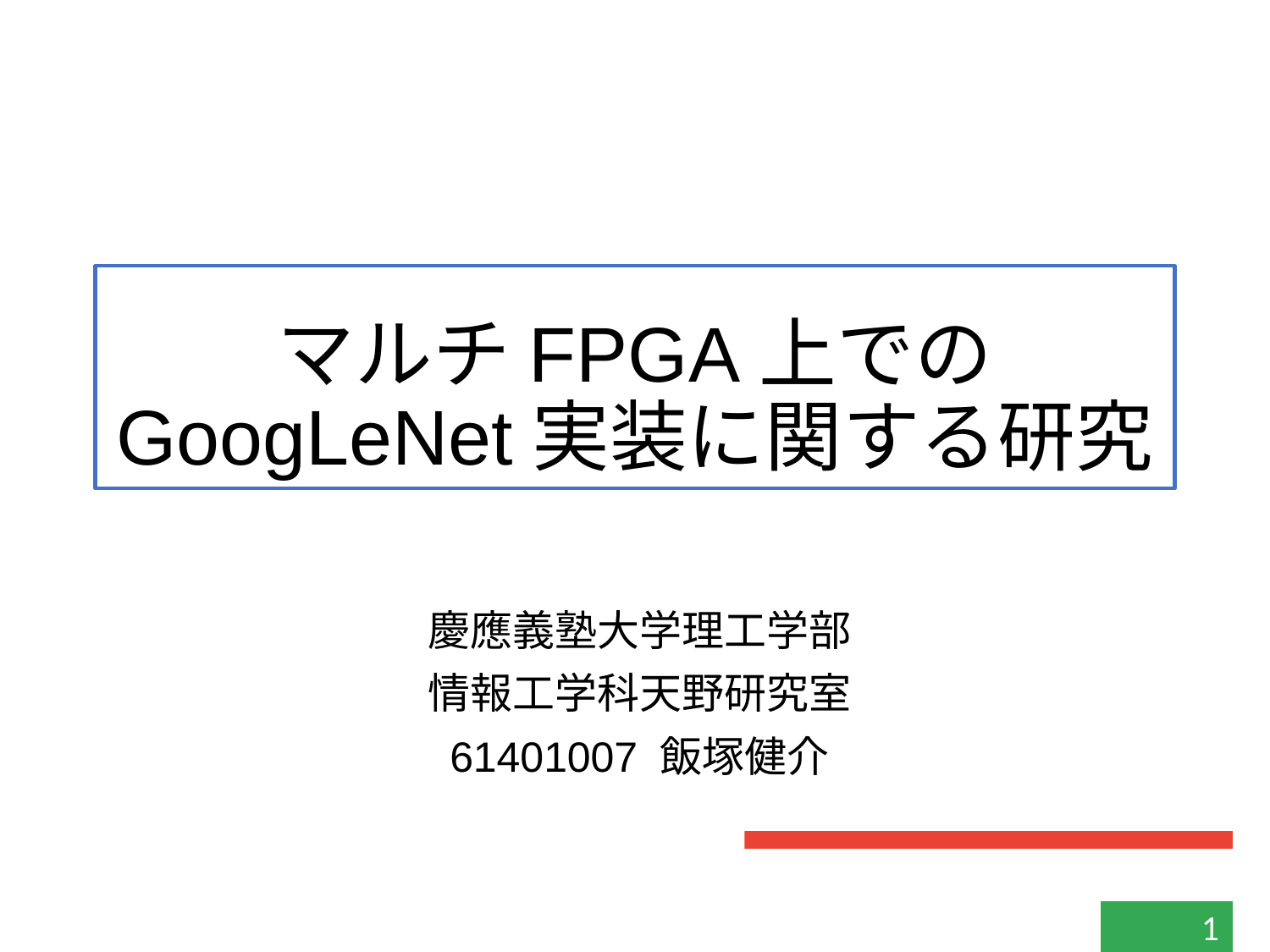

# マルチFPGA上での GoogLeNet実装に関する研究
慶應義塾大学理工学部
情報工学科天野研究室
61401007 飯塚健介

1